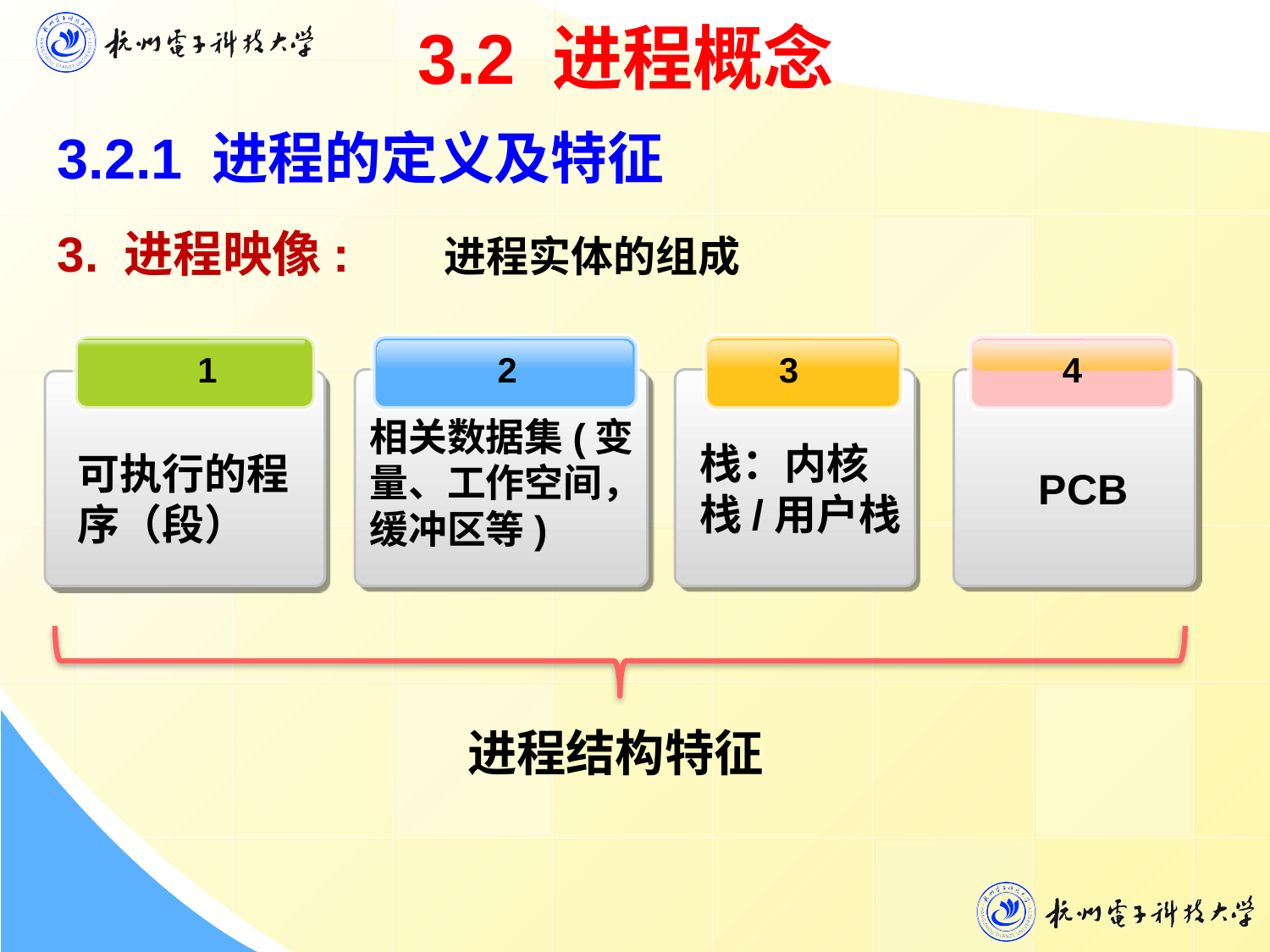

3.2 进程概念

3.2.1 进程的定义及特征
3. 进程映像:      进程实体的组成

1
2
3
4

相关数据集(变量、工作空间，缓冲区等)
栈：内核栈/用户栈
可执行的程序（段）
PCB
进程结构特征